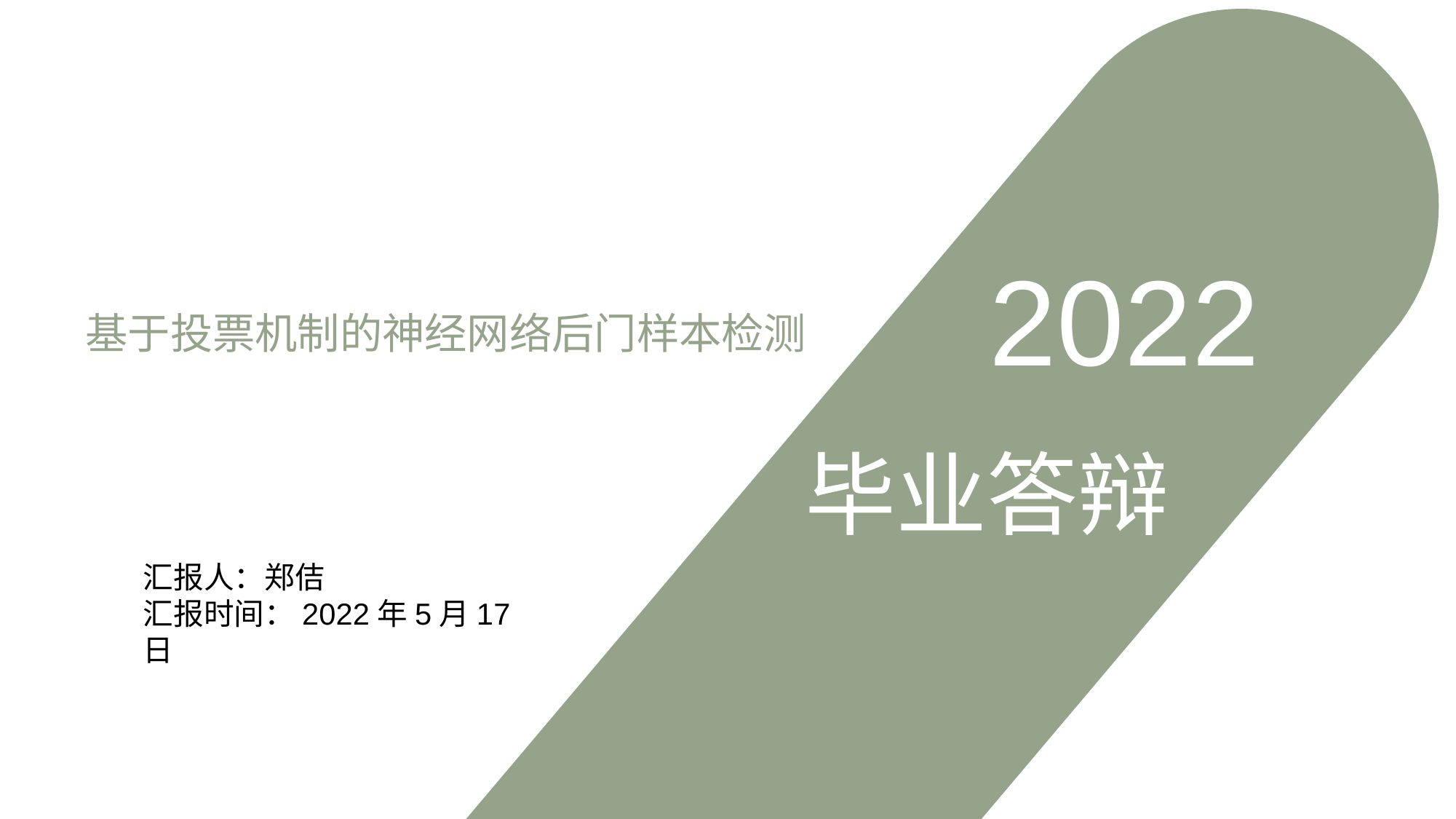

2022
基于投票机制的神经网络后门样本检测

毕业答辩
汇报人：郑佶
汇报时间：2022年5月17日